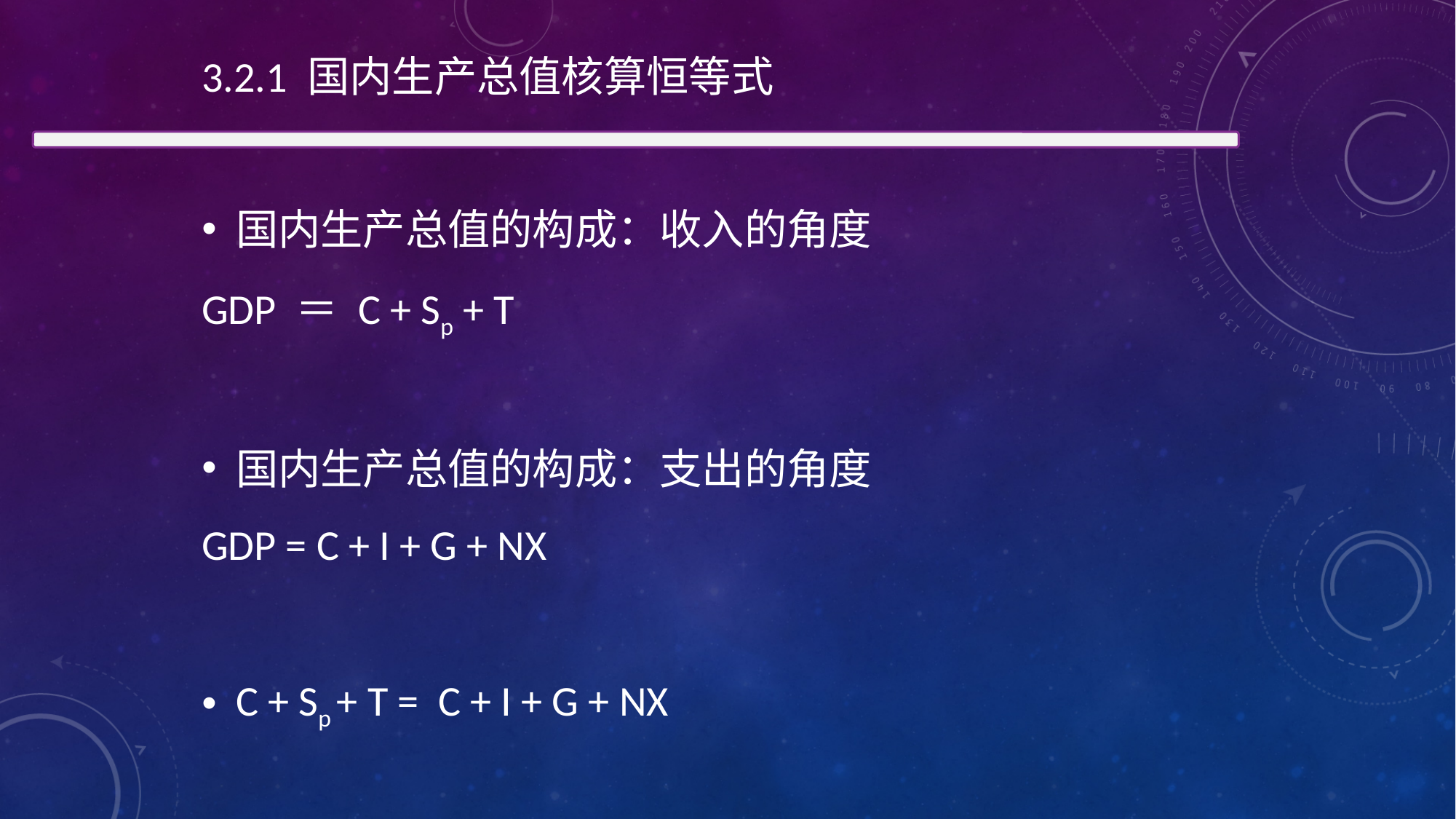

3.2.1 国内生产总值核算恒等式

国内生产总值的构成：收入的角度
GDP ＝ C + Sp + T

国内生产总值的构成：支出的角度
GDP = C + I + G + NX

C + Sp + T =  C + I + G + NX